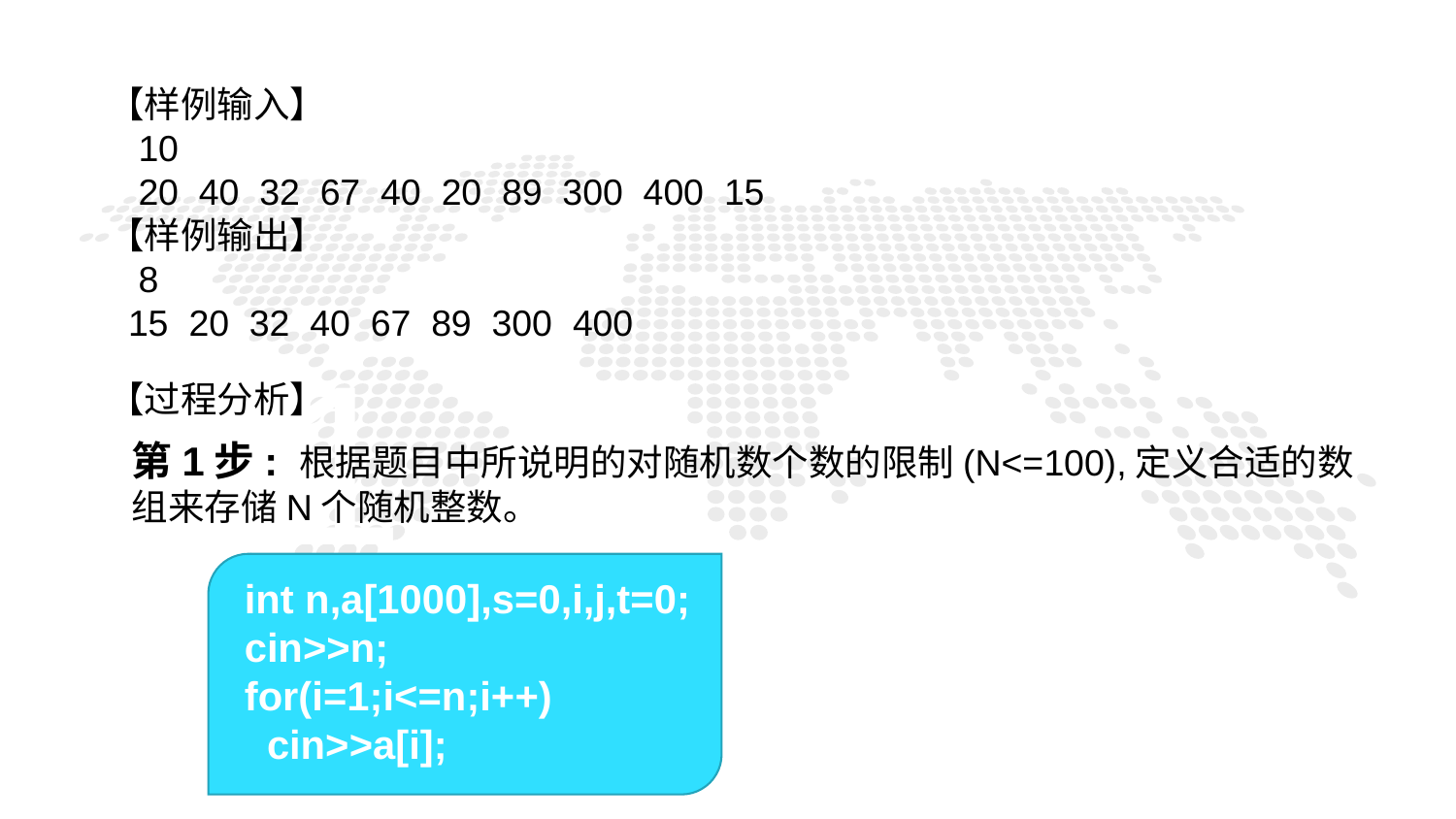

【样例输入】
   10
   20  40  32  67  40  20  89  300  400  15
【样例输出】
   8
  15  20  32  40  67  89  300  400
1
【过程分析】
第1步: 根据题目中所说明的对随机数个数的限制(N<=100),定义合适的数组来存储N个随机整数。

int n,a[1000],s=0,i,j,t=0;
cin>>n;
for(i=1;i<=n;i++)
  cin>>a[i];
PART  ONE